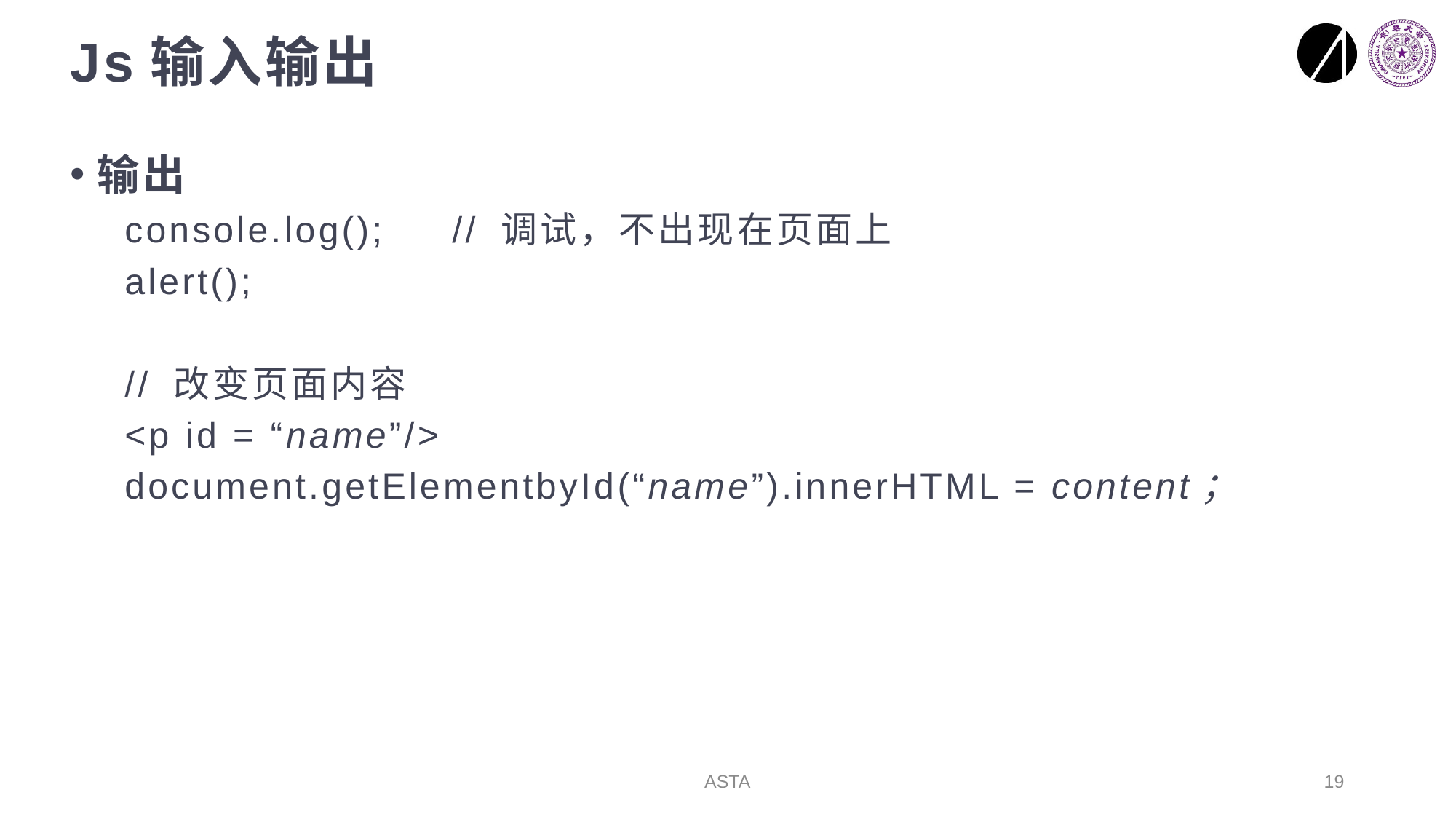

# Js输入输出
输出
console.log();	// 调试，不出现在页面上
alert();

// 改变页面内容
<p id = “name”/>
document.getElementbyId(“name”).innerHTML = content；

ASTA
19